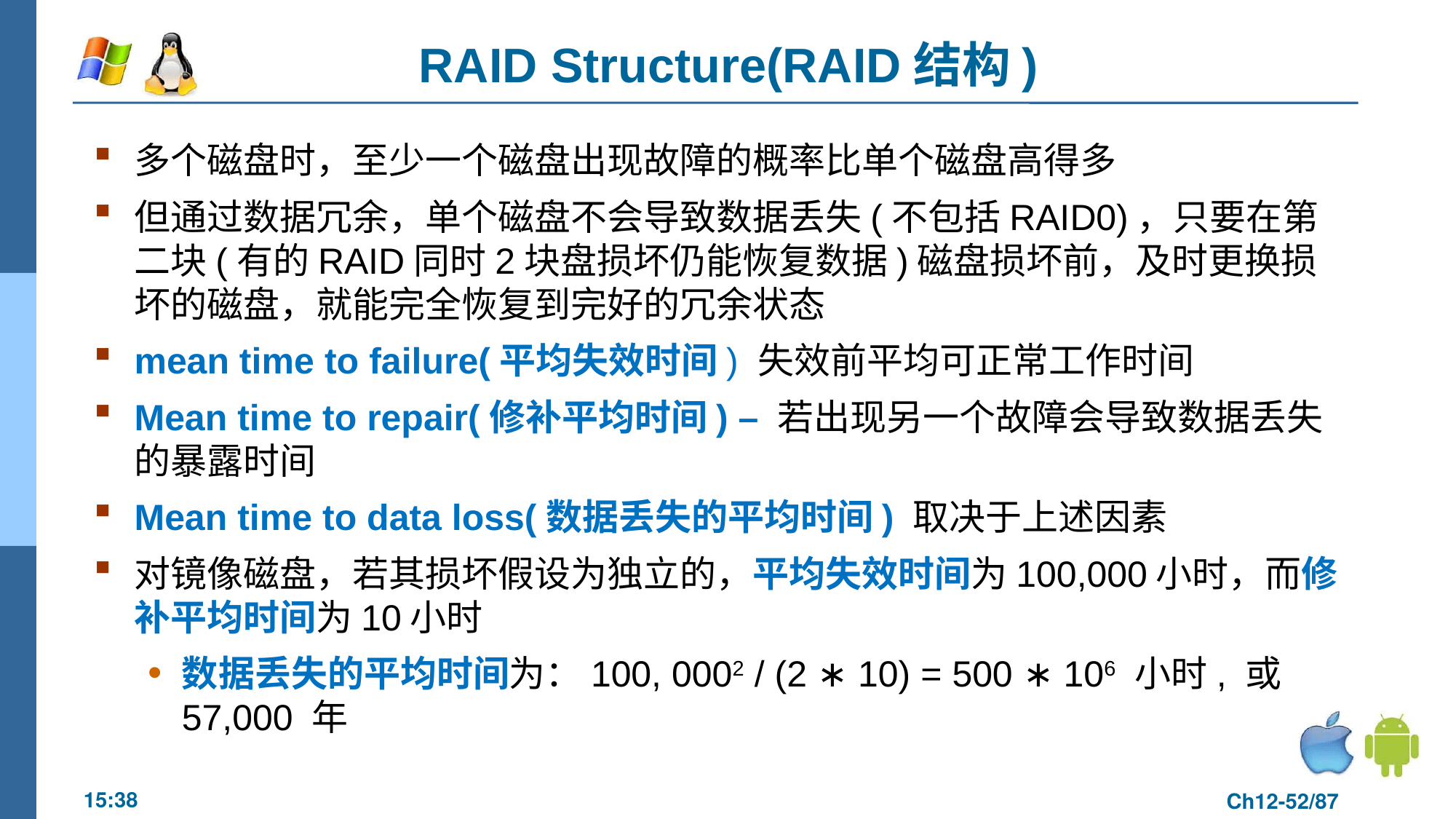

# RAID Structure(RAID结构)
多个磁盘时，至少一个磁盘出现故障的概率比单个磁盘高得多
但通过数据冗余，单个磁盘不会导致数据丢失(不包括RAID0)，只要在第二块(有的RAID同时2块盘损坏仍能恢复数据)磁盘损坏前，及时更换损坏的磁盘，就能完全恢复到完好的冗余状态
mean time to failure(平均失效时间) 失效前平均可正常工作时间
Mean time to repair(修补平均时间) – 若出现另一个故障会导致数据丢失的暴露时间
Mean time to data loss(数据丢失的平均时间) 取决于上述因素
对镜像磁盘，若其损坏假设为独立的，平均失效时间为100,000小时，而修补平均时间为10小时
数据丢失的平均时间为：100, 0002 / (2 ∗ 10) = 500 ∗ 106 小时, 或57,000 年